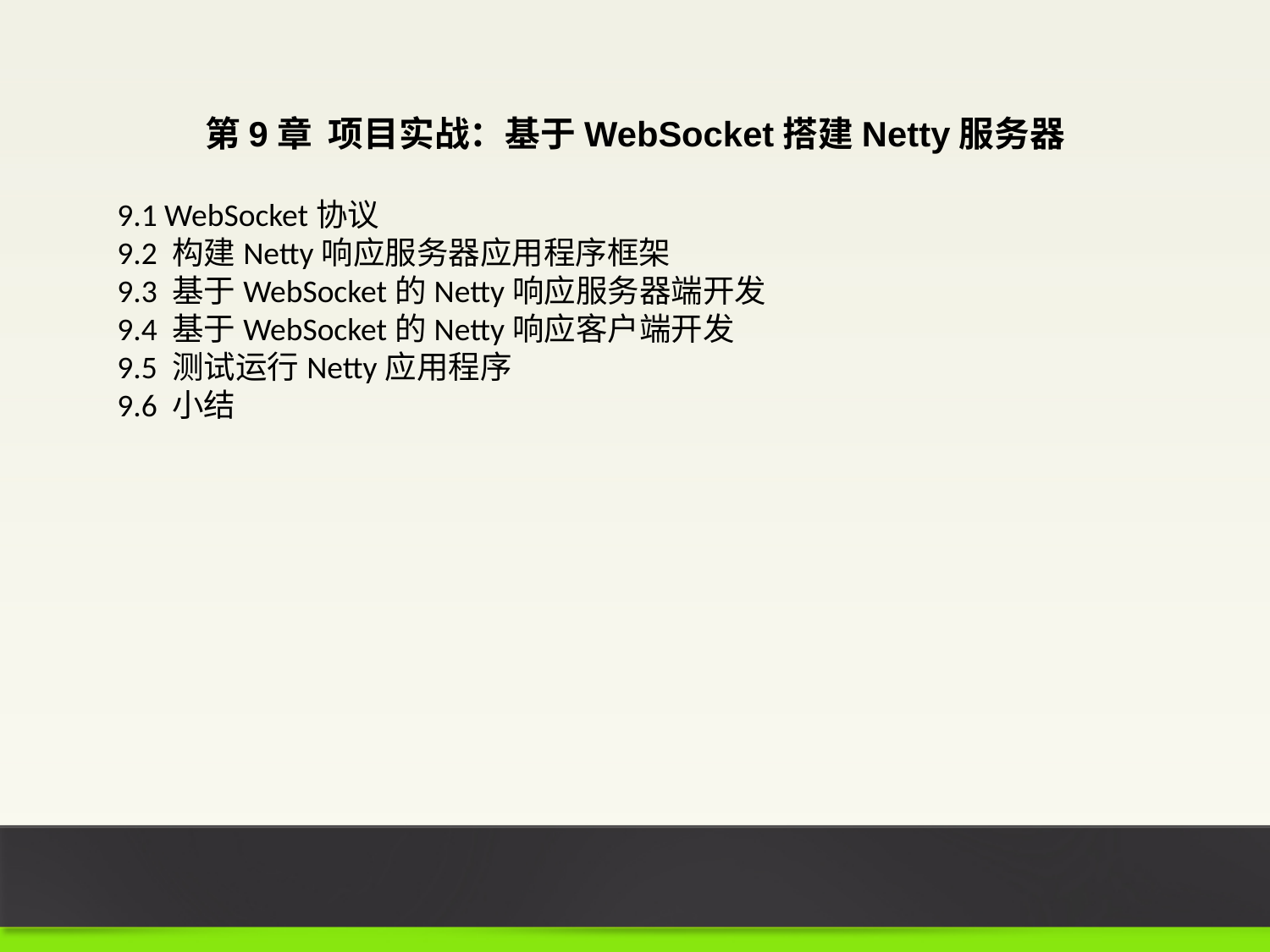

第9章  项目实战：基于WebSocket搭建Netty服务器
9.1 WebSocket协议
9.2 构建Netty响应服务器应用程序框架
9.3 基于WebSocket的Netty响应服务器端开发
9.4 基于WebSocket的Netty响应客户端开发
9.5 测试运行Netty应用程序
9.6 小结